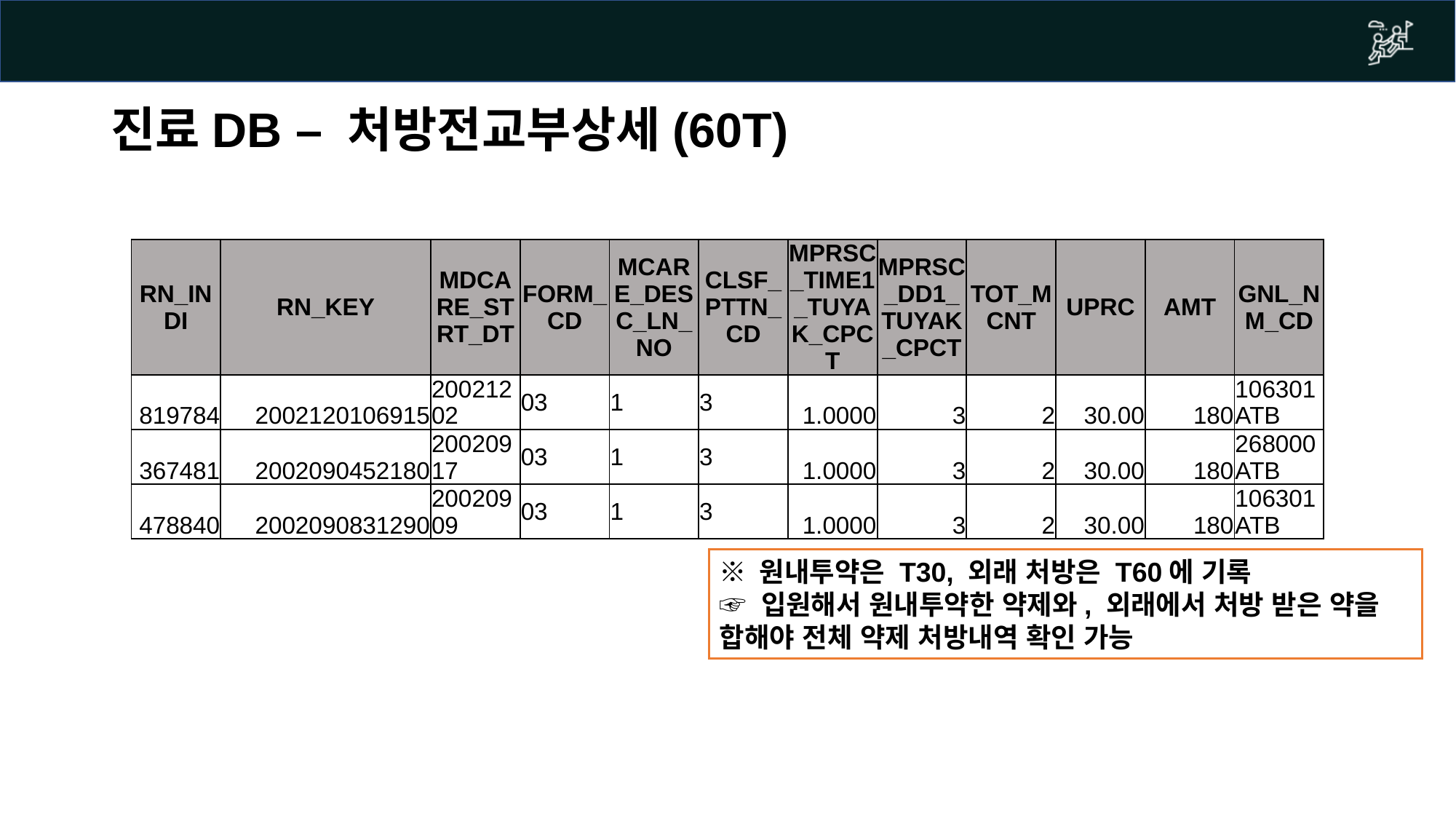

# 진료DB – 처방전교부상세(60T)
| RN\_INDI | RN\_KEY | MDCARE\_STRT\_DT | FORM\_CD | MCARE\_DESC\_LN\_NO | CLSF\_PTTN\_CD | MPRSC\_TIME1\_TUYAK\_CPCT | MPRSC\_DD1\_TUYAK\_CPCT | TOT\_MCNT | UPRC | AMT | GNL\_NM\_CD |
| --- | --- | --- | --- | --- | --- | --- | --- | --- | --- | --- | --- |
| 819784 | 2002120106915 | 20021202 | 03 | 1 | 3 | 1.0000 | 3 | 2 | 30.00 | 180 | 106301ATB |
| 367481 | 2002090452180 | 20020917 | 03 | 1 | 3 | 1.0000 | 3 | 2 | 30.00 | 180 | 268000ATB |
| 478840 | 2002090831290 | 20020909 | 03 | 1 | 3 | 1.0000 | 3 | 2 | 30.00 | 180 | 106301ATB |
※ 원내투약은 T30, 외래 처방은 T60에 기록
☞ 입원해서 원내투약한 약제와, 외래에서 처방 받은 약을 합해야 전체 약제 처방내역 확인 가능